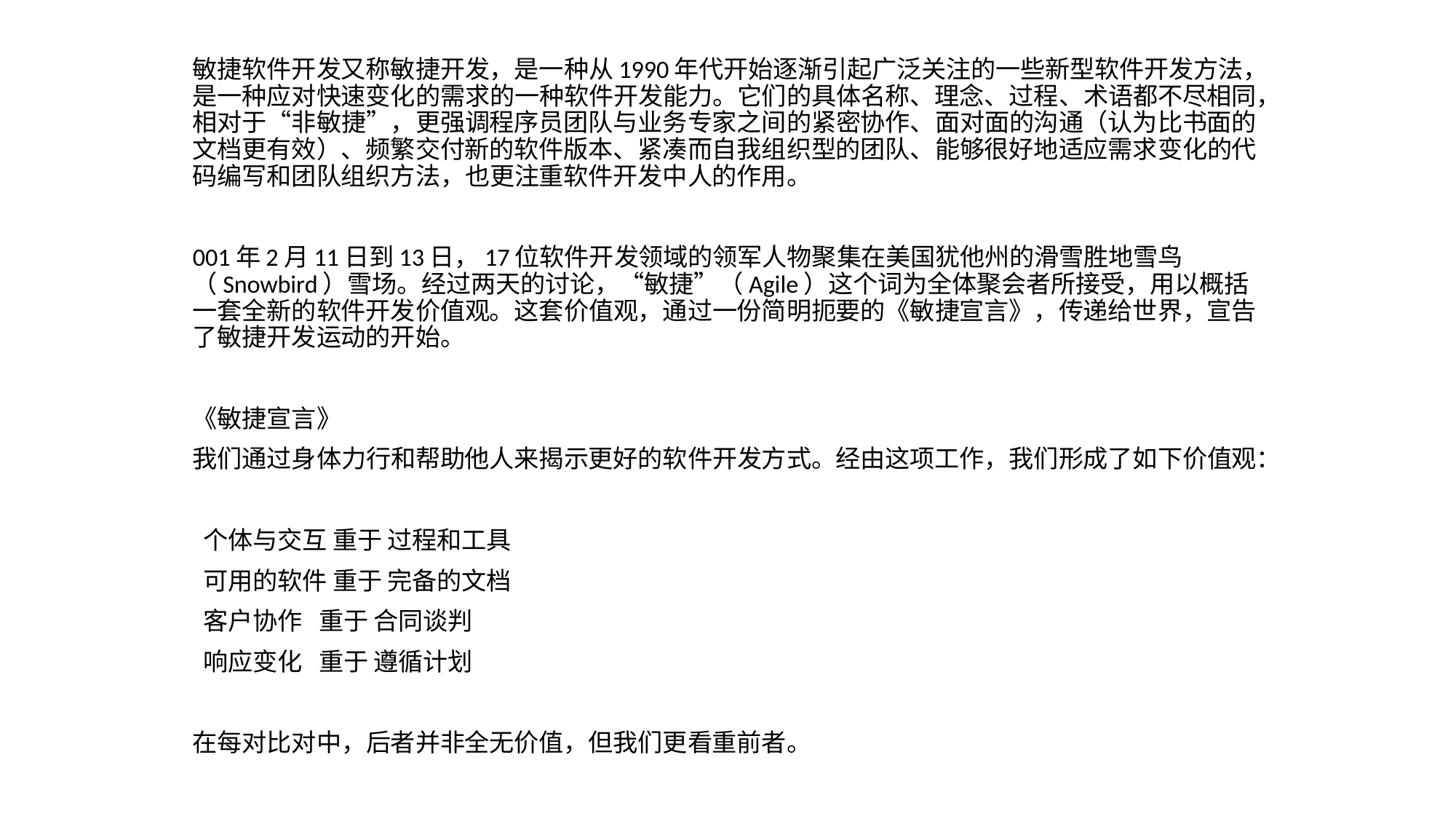

敏捷软件开发又称敏捷开发，是一种从1990年代开始逐渐引起广泛关注的一些新型软件开发方法，是一种应对快速变化的需求的一种软件开发能力。它们的具体名称、理念、过程、术语都不尽相同，相对于“非敏捷”，更强调程序员团队与业务专家之间的紧密协作、面对面的沟通（认为比书面的文档更有效）、频繁交付新的软件版本、紧凑而自我组织型的团队、能够很好地适应需求变化的代码编写和团队组织方法，也更注重软件开发中人的作用。

001年2月11日到13日，17位软件开发领域的领军人物聚集在美国犹他州的滑雪胜地雪鸟（Snowbird）雪场。经过两天的讨论，“敏捷”（Agile）这个词为全体聚会者所接受，用以概括一套全新的软件开发价值观。这套价值观，通过一份简明扼要的《敏捷宣言》，传递给世界，宣告了敏捷开发运动的开始。

《敏捷宣言》
我们通过身体力行和帮助他人来揭示更好的软件开发方式。经由这项工作，我们形成了如下价值观：

 个体与交互 重于 过程和工具
 可用的软件 重于 完备的文档
 客户协作   重于 合同谈判
 响应变化   重于 遵循计划

在每对比对中，后者并非全无价值，但我们更看重前者。